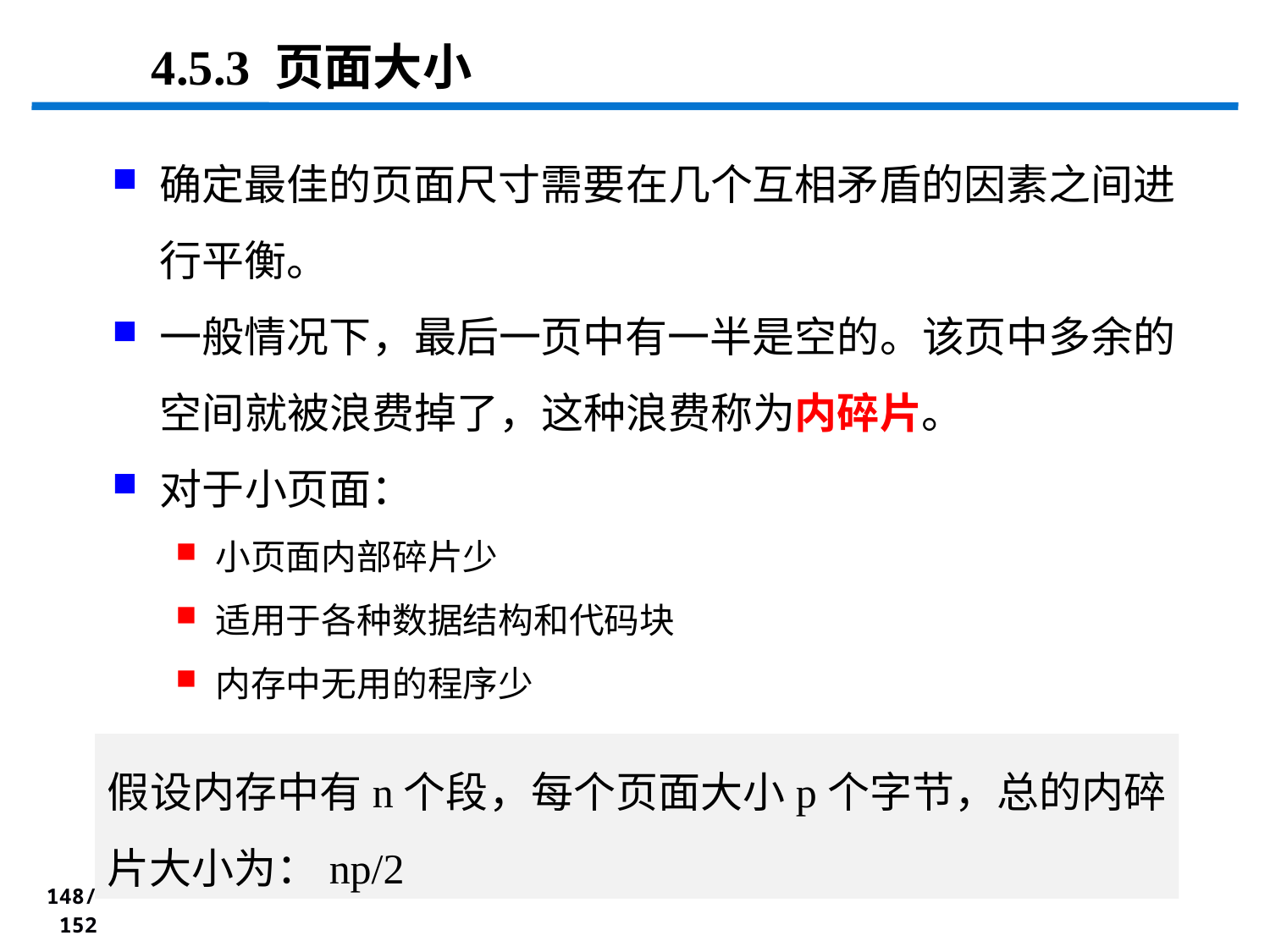

4.5.3 页面大小
确定最佳的页面尺寸需要在几个互相矛盾的因素之间进行平衡。
一般情况下，最后一页中有一半是空的。该页中多余的空间就被浪费掉了，这种浪费称为内碎片。
对于小页面：
小页面内部碎片少
适用于各种数据结构和代码块
内存中无用的程序少
假设内存中有n个段，每个页面大小p个字节，总的内碎片大小为：np/2